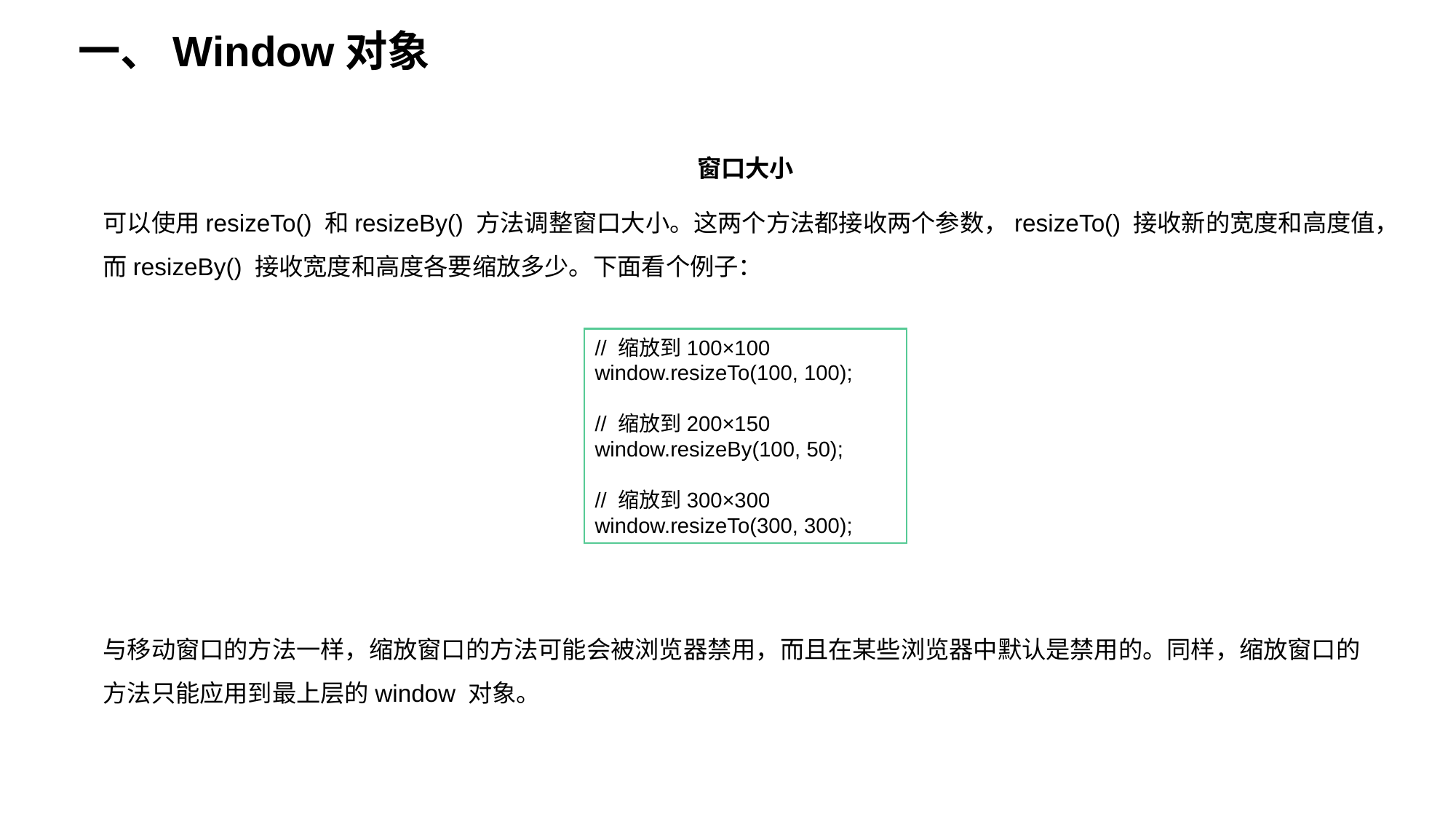

一、Window对象
窗口大小
可以使用resizeTo() 和resizeBy() 方法调整窗口大小。这两个方法都接收两个参数，resizeTo() 接收新的宽度和高度值，而resizeBy() 接收宽度和高度各要缩放多少。下面看个例子：
// 缩放到100×100
window.resizeTo(100, 100);

// 缩放到200×150
window.resizeBy(100, 50);

// 缩放到300×300
window.resizeTo(300, 300);
与移动窗口的方法一样，缩放窗口的方法可能会被浏览器禁用，而且在某些浏览器中默认是禁用的。同样，缩放窗口的方法只能应用到最上层的window 对象。